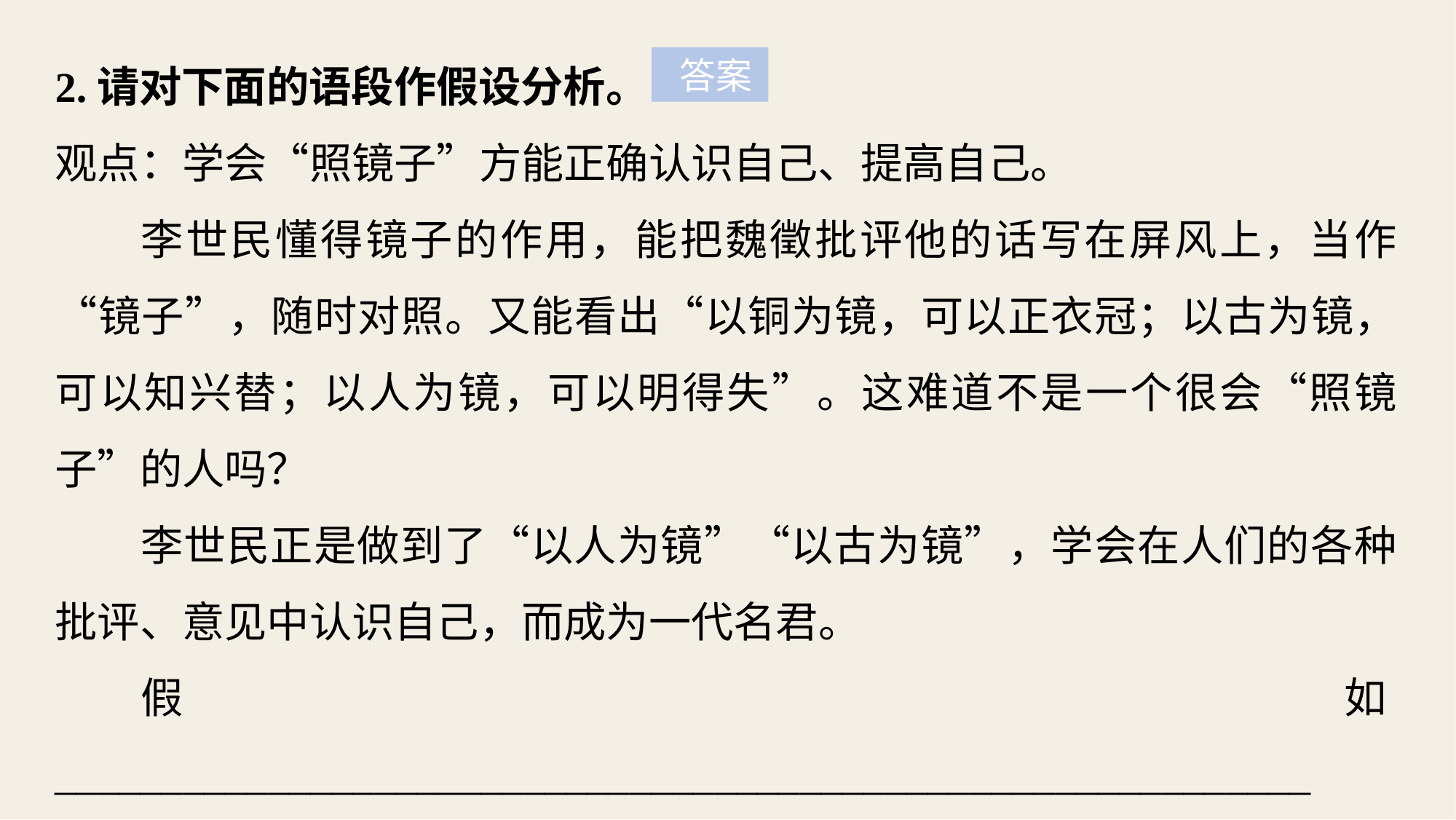

2.请对下面的语段作假设分析。
观点：学会“照镜子”方能正确认识自己、提高自己。
李世民懂得镜子的作用，能把魏徵批评他的话写在屏风上，当作“镜子”，随时对照。又能看出“以铜为镜，可以正衣冠；以古为镜，可以知兴替；以人为镜，可以明得失”。这难道不是一个很会“照镜子”的人吗？
李世民正是做到了“以人为镜”“以古为镜”，学会在人们的各种批评、意见中认识自己，而成为一代名君。
假如___________________________________________________________
 答案